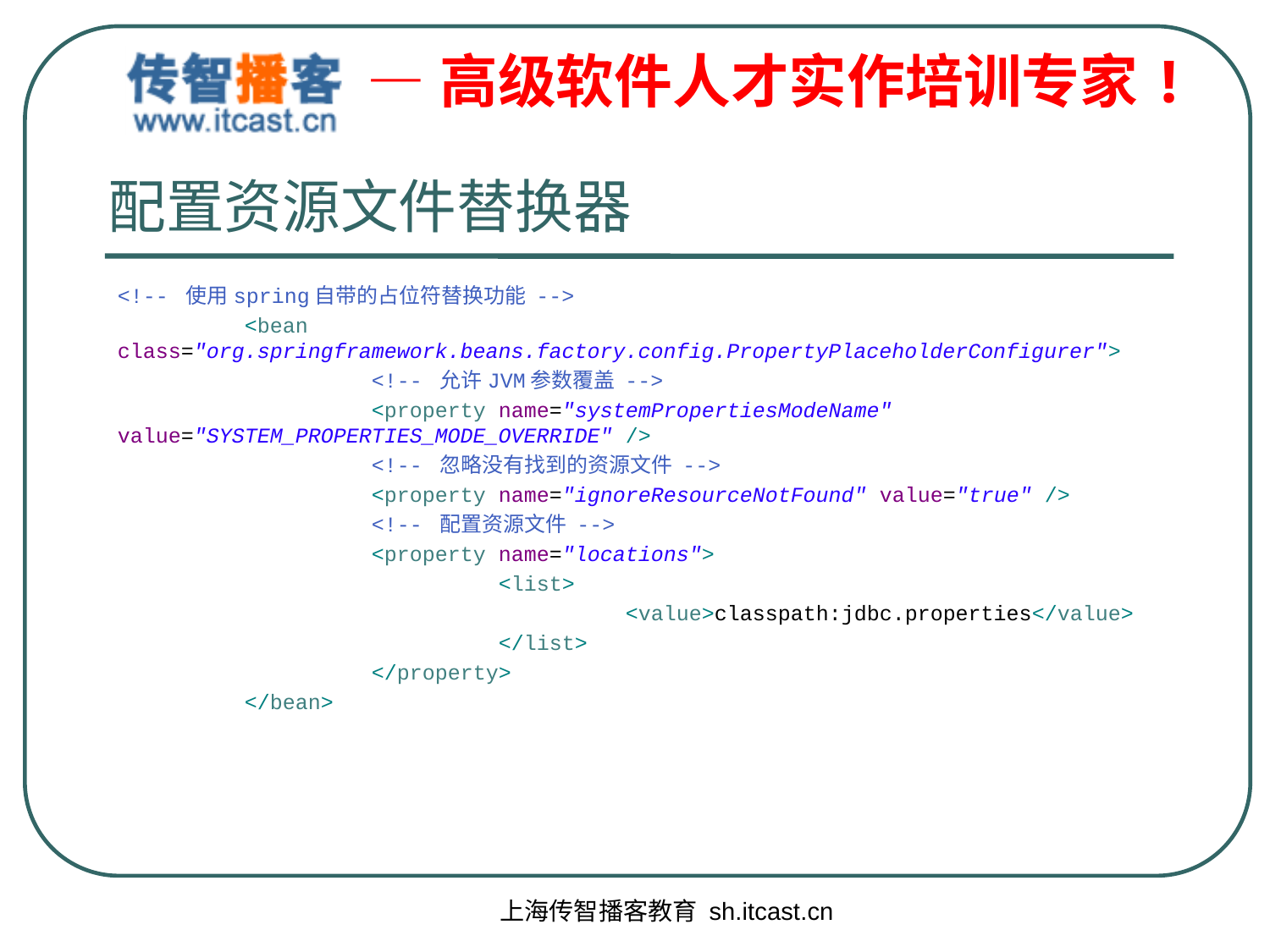

# 配置资源文件替换器
<!-- 使用spring自带的占位符替换功能 -->
	<bean class="org.springframework.beans.factory.config.PropertyPlaceholderConfigurer">
		<!-- 允许JVM参数覆盖 -->
		<property name="systemPropertiesModeName" value="SYSTEM_PROPERTIES_MODE_OVERRIDE" />
		<!-- 忽略没有找到的资源文件 -->
		<property name="ignoreResourceNotFound" value="true" />
		<!-- 配置资源文件 -->
		<property name="locations">
			<list>
				<value>classpath:jdbc.properties</value>
			</list>
		</property>
	</bean>

上海传智播客教育 sh.itcast.cn